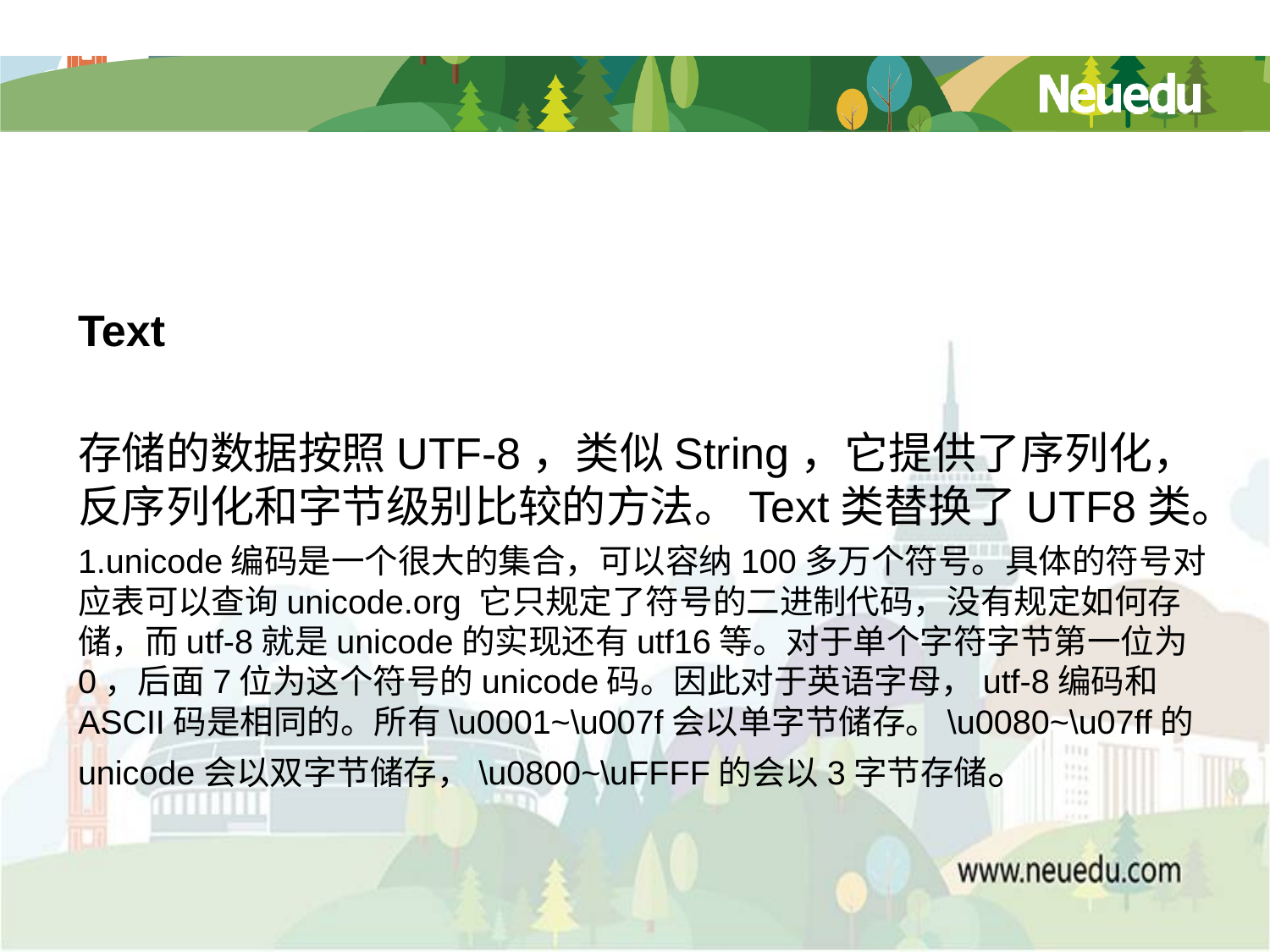

#
Text

存储的数据按照UTF-8，类似String，它提供了序列化，反序列化和字节级别比较的方法。Text类替换了UTF8类。
1.unicode编码是一个很大的集合，可以容纳100多万个符号。具体的符号对应表可以查询unicode.org 它只规定了符号的二进制代码，没有规定如何存储，而utf-8就是unicode的实现还有utf16等。对于单个字符字节第一位为0，后面7位为这个符号的unicode码。因此对于英语字母，utf-8编码和ASCII码是相同的。所有\u0001~\u007f会以单字节储存。\u0080~\u07ff的unicode会以双字节储存，\u0800~\uFFFF的会以3字节存储。